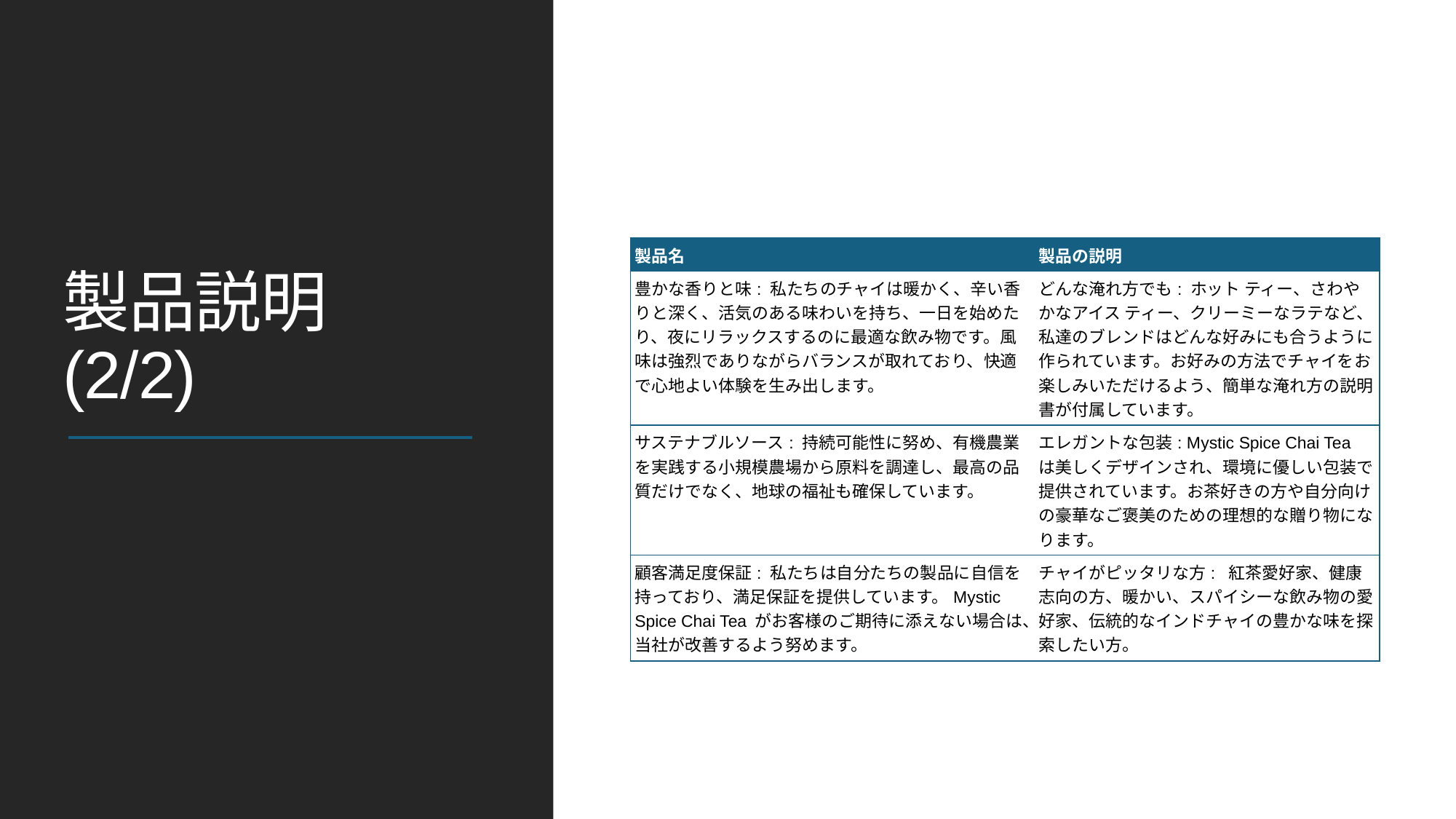

# 製品説明 (2/2)
| 製品名 | 製品の説明 |
| --- | --- |
| 豊かな香りと味: 私たちのチャイは暖かく、辛い香りと深く、活気のある味わいを持ち、一日を始めたり、夜にリラックスするのに最適な飲み物です。風味は強烈でありながらバランスが取れており、快適で心地よい体験を生み出します。 | どんな淹れ方でも: ホット ティー、さわやかなアイス ティー、クリーミーなラテなど、私達のブレンドはどんな好みにも合うように作られています。お好みの方法でチャイをお楽しみいただけるよう、簡単な淹れ方の説明書が付属しています。 |
| サステナブルソース: 持続可能性に努め、有機農業を実践する小規模農場から原料を調達し、最高の品質だけでなく、地球の福祉も確保しています。 | エレガントな包装: Mystic Spice Chai Tea は美しくデザインされ、環境に優しい包装で提供されています。お茶好きの方や自分向けの豪華なご褒美のための理想的な贈り物になります。 |
| 顧客満足度保証: 私たちは自分たちの製品に自信を持っており、満足保証を提供しています。Mystic Spice Chai Tea がお客様のご期待に添えない場合は、当社が改善するよう努めます。 | チャイがピッタリな方: 紅茶愛好家、健康志向の方、暖かい、スパイシーな飲み物の愛好家、伝統的なインドチャイの豊かな味を探索したい方。 |